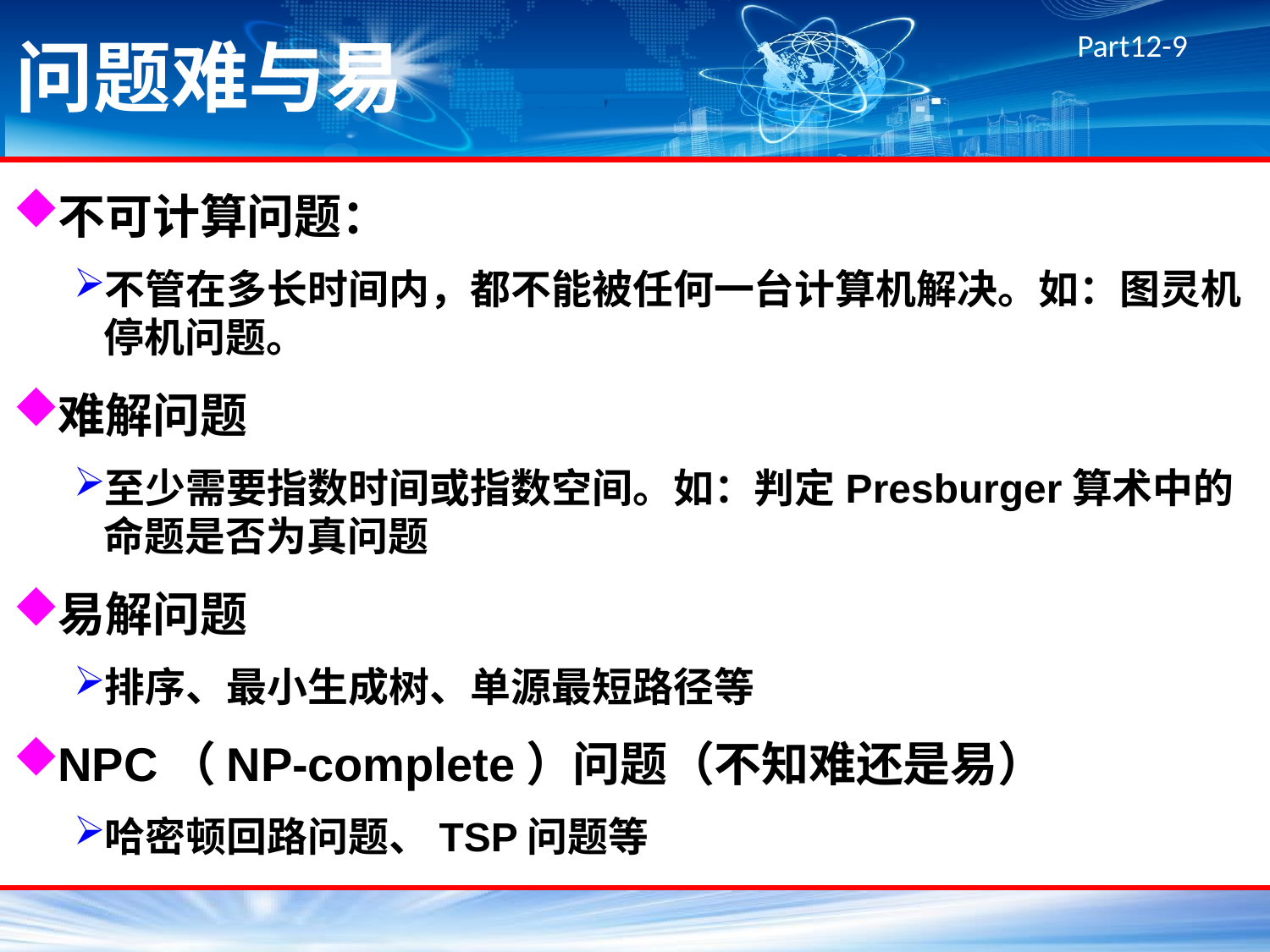

# 问题难与易
不可计算问题：
不管在多长时间内，都不能被任何一台计算机解决。如：图灵机停机问题。
难解问题
至少需要指数时间或指数空间。如：判定Presburger算术中的命题是否为真问题
易解问题
排序、最小生成树、单源最短路径等
NPC（NP-complete）问题（不知难还是易）
哈密顿回路问题、TSP问题等